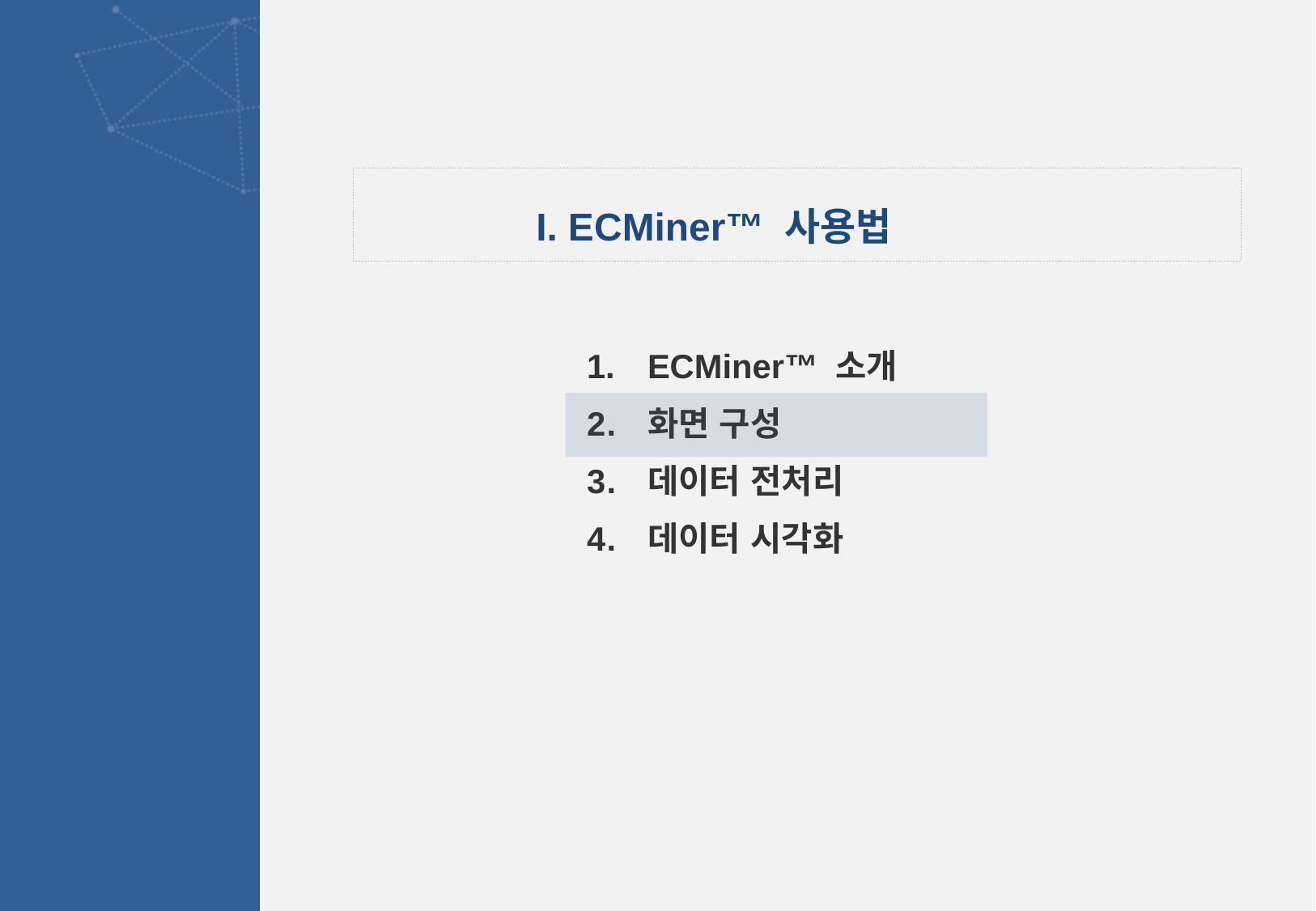

I. ECMiner™ 사용법
ECMiner™ 소개
화면 구성
데이터 전처리
데이터 시각화